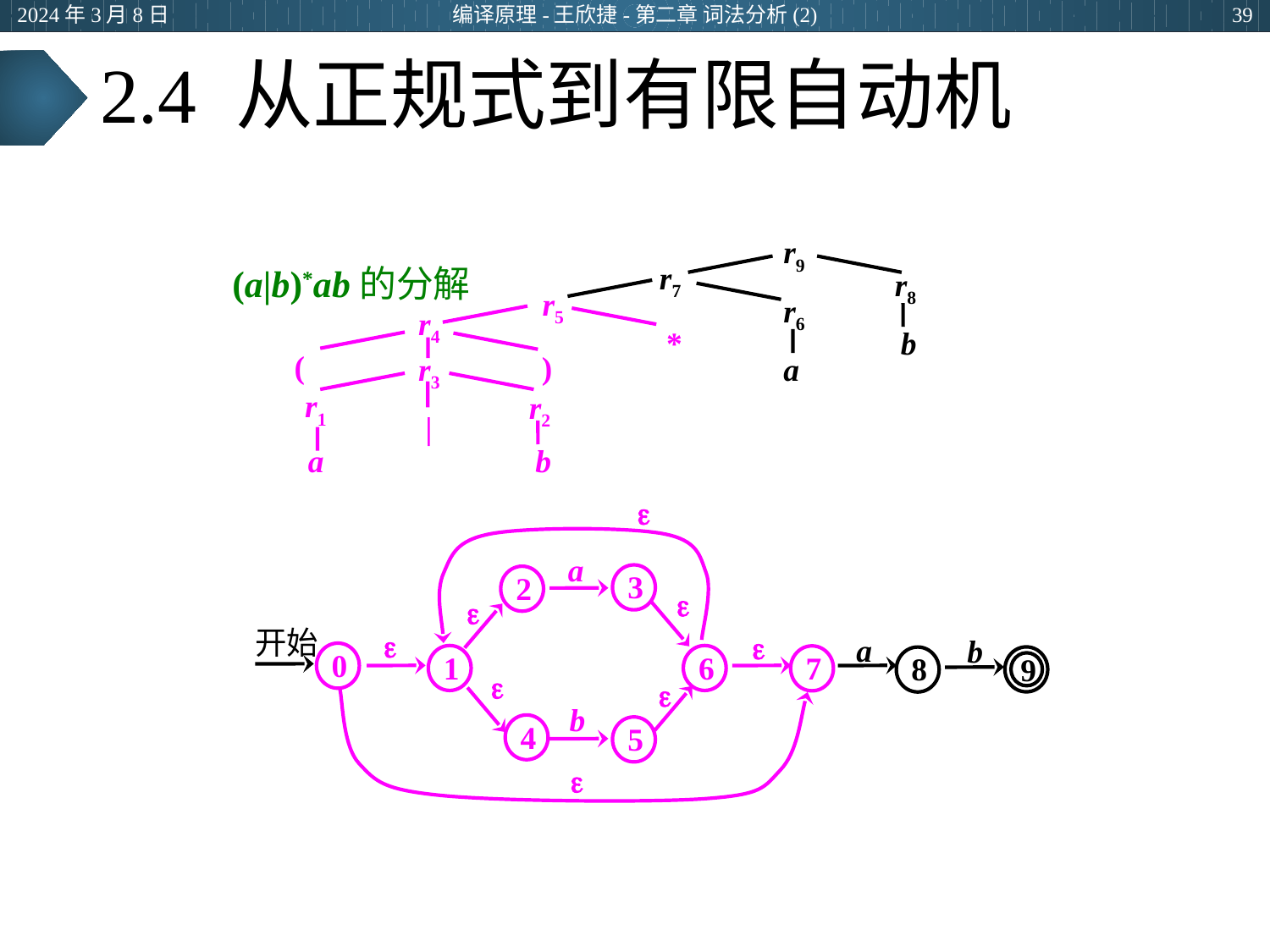

2024年3月8日
编译原理-王欣捷-第二章 词法分析(2)
39
# 2.4 从正规式到有限自动机
r9

(a|b)*ab的分解
r7
r8

r5
r6
r4

*
b

(
)
r3
a

r1
r2
|

a
b
ε

a
3
2
ε

ε

开始
ε
ε
b
a
0
1
6
7

9
8

ε
ε

b
4
5

ε